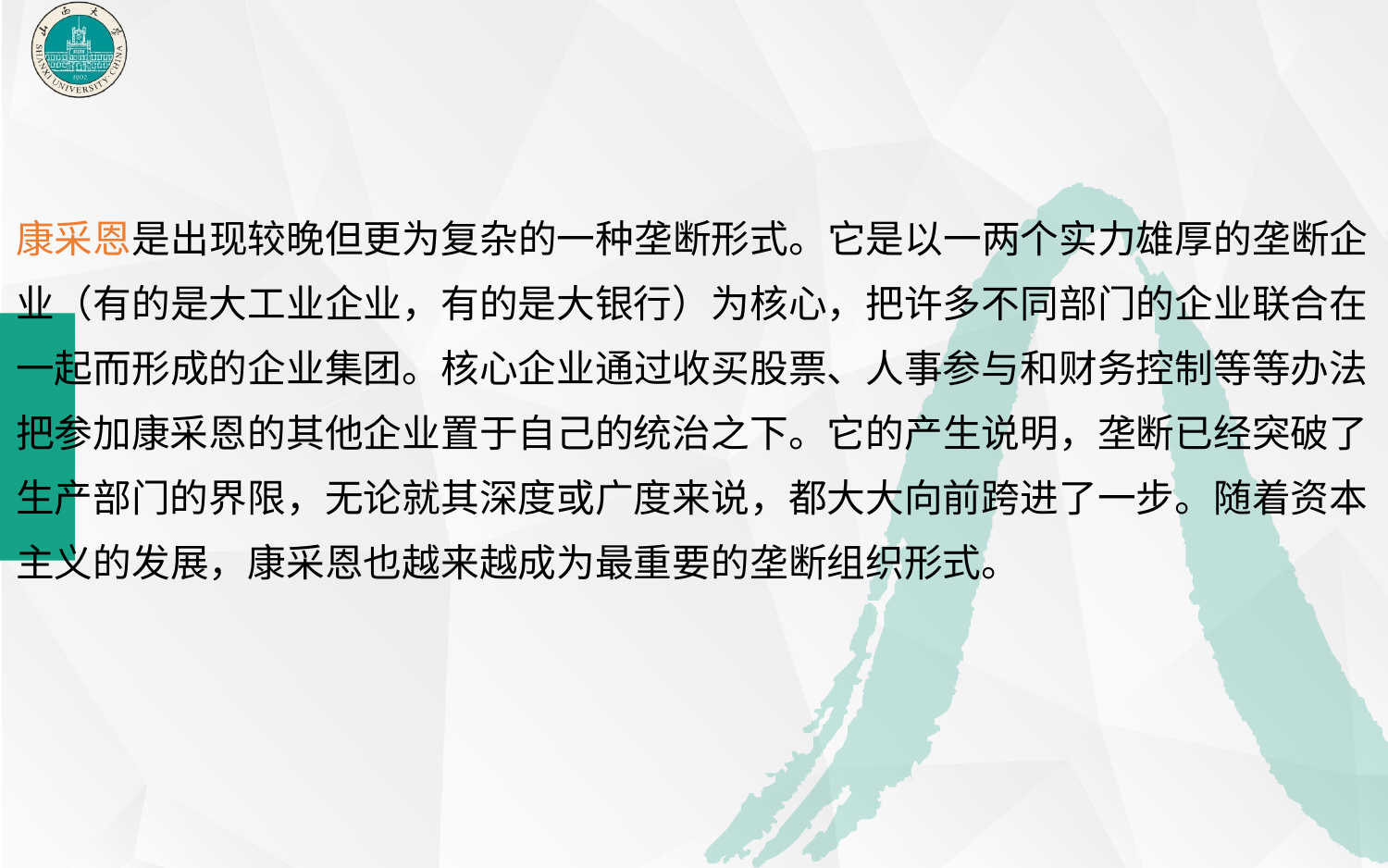

康采恩是出现较晚但更为复杂的一种垄断形式。它是以一两个实力雄厚的垄断企业（有的是大工业企业，有的是大银行）为核心，把许多不同部门的企业联合在一起而形成的企业集团。核心企业通过收买股票、人事参与和财务控制等等办法把参加康采恩的其他企业置于自己的统治之下。它的产生说明，垄断已经突破了生产部门的界限，无论就其深度或广度来说，都大大向前跨进了一步。随着资本主义的发展，康采恩也越来越成为最重要的垄断组织形式。